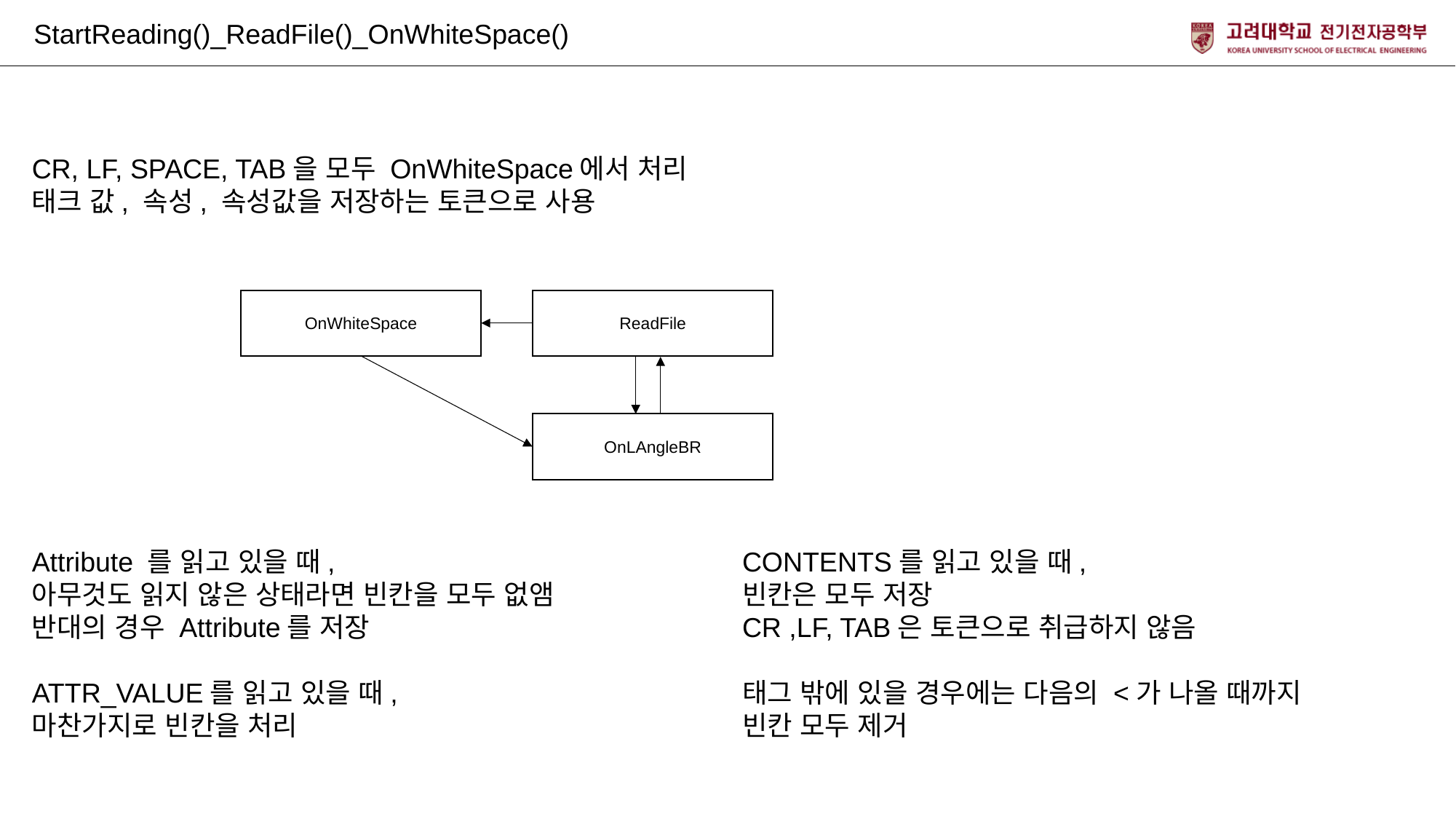

StartReading()_ReadFile()_OnWhiteSpace()
CR, LF, SPACE, TAB을 모두 OnWhiteSpace에서 처리
태크 값, 속성, 속성값을 저장하는 토큰으로 사용

Attribute 를 읽고 있을 때,
아무것도 읽지 않은 상태라면 빈칸을 모두 없앰
반대의 경우 Attribute를 저장

ATTR_VALUE를 읽고 있을 때,
마찬가지로 빈칸을 처리

ReadFile
OnWhiteSpace
OnLAngleBR
CONTENTS를 읽고 있을 때,
빈칸은 모두 저장
CR ,LF, TAB은 토큰으로 취급하지 않음

태그 밖에 있을 경우에는 다음의 <가 나올 때까지
빈칸 모두 제거